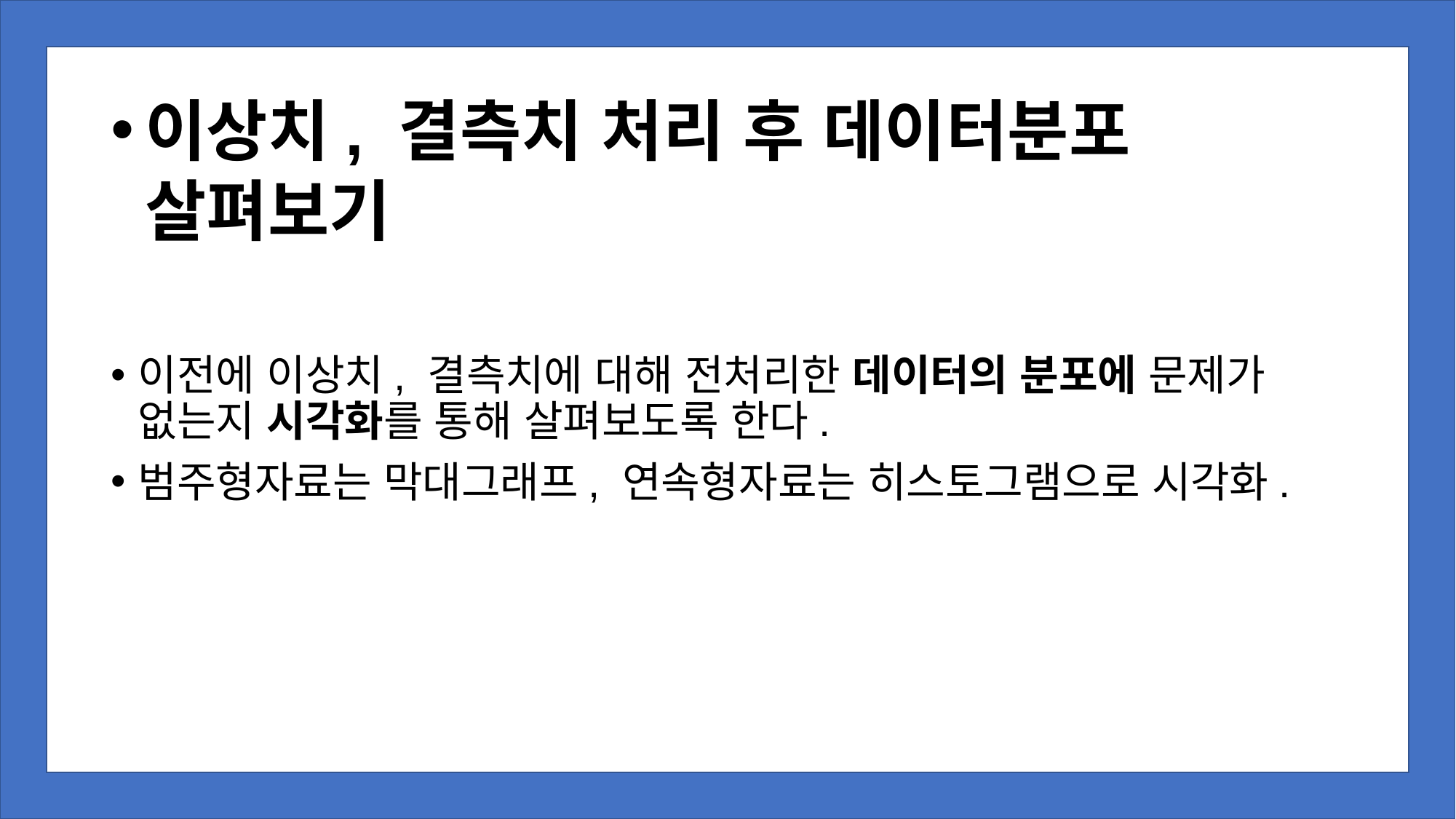

이상치, 결측치 처리 후 데이터분포 살펴보기
이전에 이상치, 결측치에 대해 전처리한 데이터의 분포에 문제가 없는지 시각화를 통해 살펴보도록 한다.
범주형자료는 막대그래프, 연속형자료는 히스토그램으로 시각화.